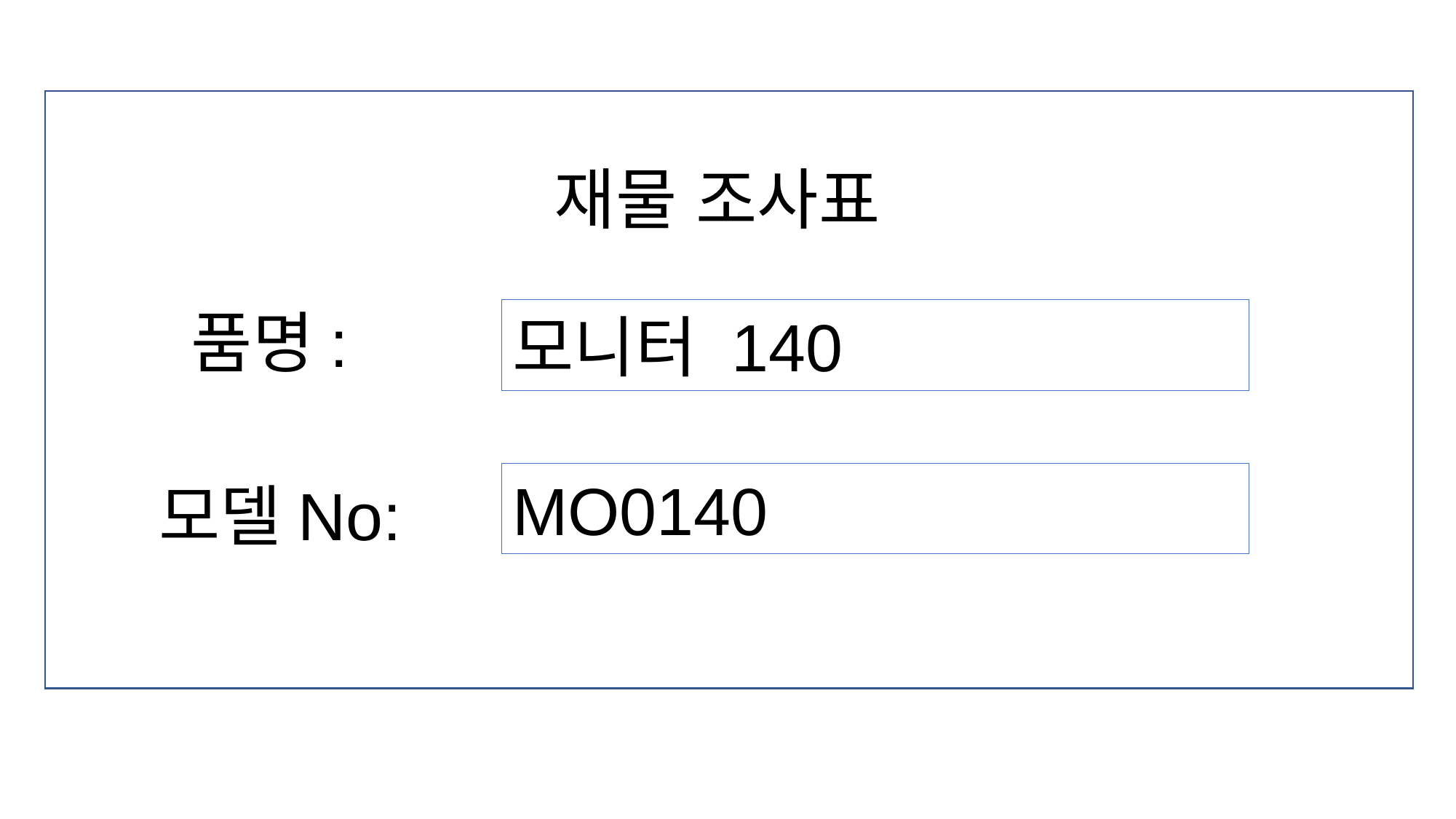

재물 조사표
품명:
모니터 140
MO0140
모델No: